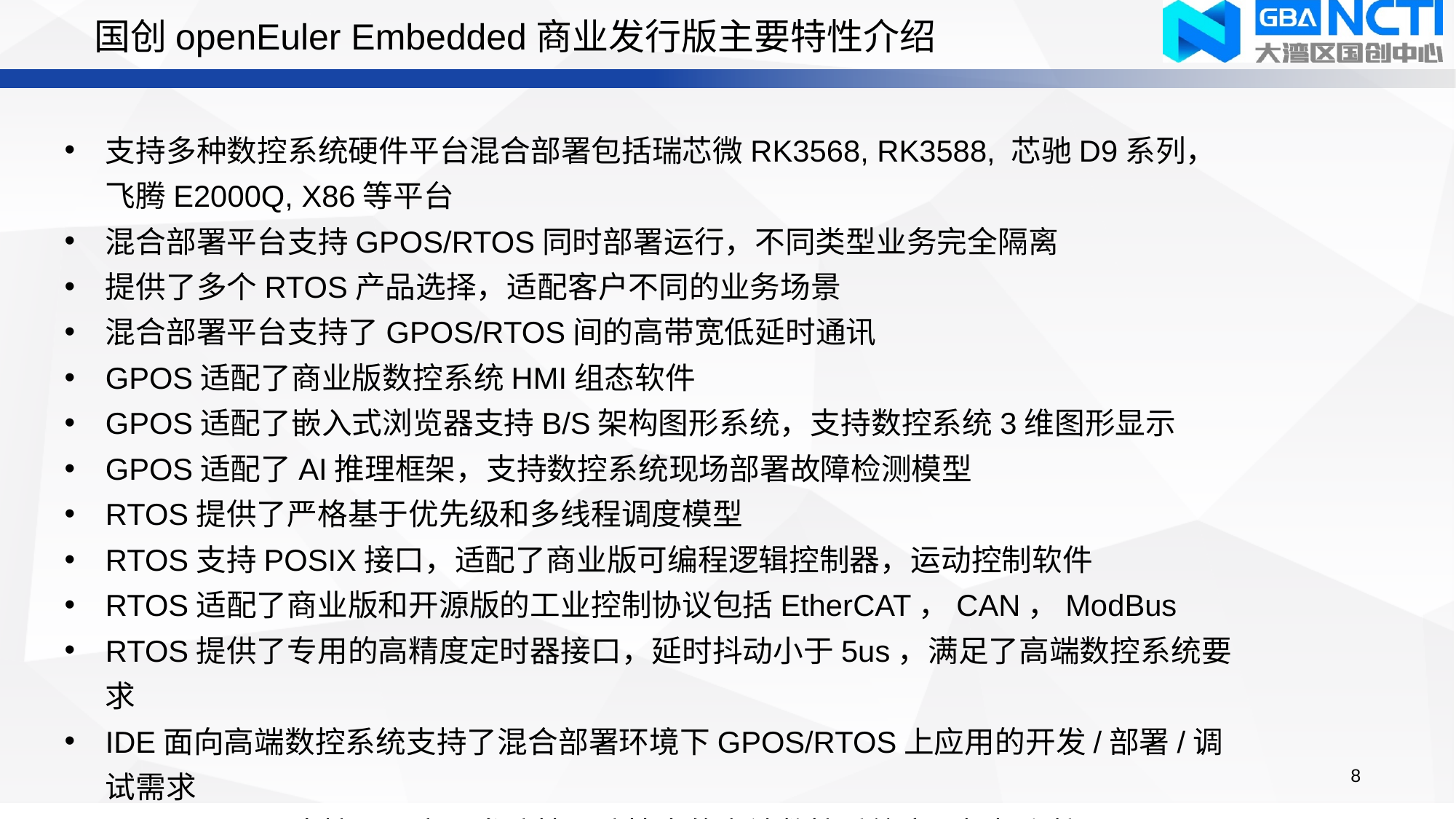

国创openEuler Embedded商业发行版主要特性介绍
支持多种数控系统硬件平台混合部署包括瑞芯微RK3568, RK3588, 芯驰D9系列，飞腾E2000Q, X86等平台
混合部署平台支持GPOS/RTOS同时部署运行，不同类型业务完全隔离
提供了多个RTOS产品选择，适配客户不同的业务场景
混合部署平台支持了GPOS/RTOS间的高带宽低延时通讯
GPOS适配了商业版数控系统HMI组态软件
GPOS适配了嵌入式浏览器支持B/S架构图形系统，支持数控系统3维图形显示
GPOS适配了AI推理框架，支持数控系统现场部署故障检测模型
RTOS提供了严格基于优先级和多线程调度模型
RTOS支持POSIX接口，适配了商业版可编程逻辑控制器，运动控制软件
RTOS适配了商业版和开源版的工业控制协议包括EtherCAT，CAN，ModBus
RTOS提供了专用的高精度定时器接口，延时抖动小于5us，满足了高端数控系统要求
IDE面向高端数控系统支持了混合部署环境下GPOS/RTOS上应用的开发/部署/调试需求
GPOS/RTOS支持了用户开发防抄，防掉电的高端数控系统应用框架和接口